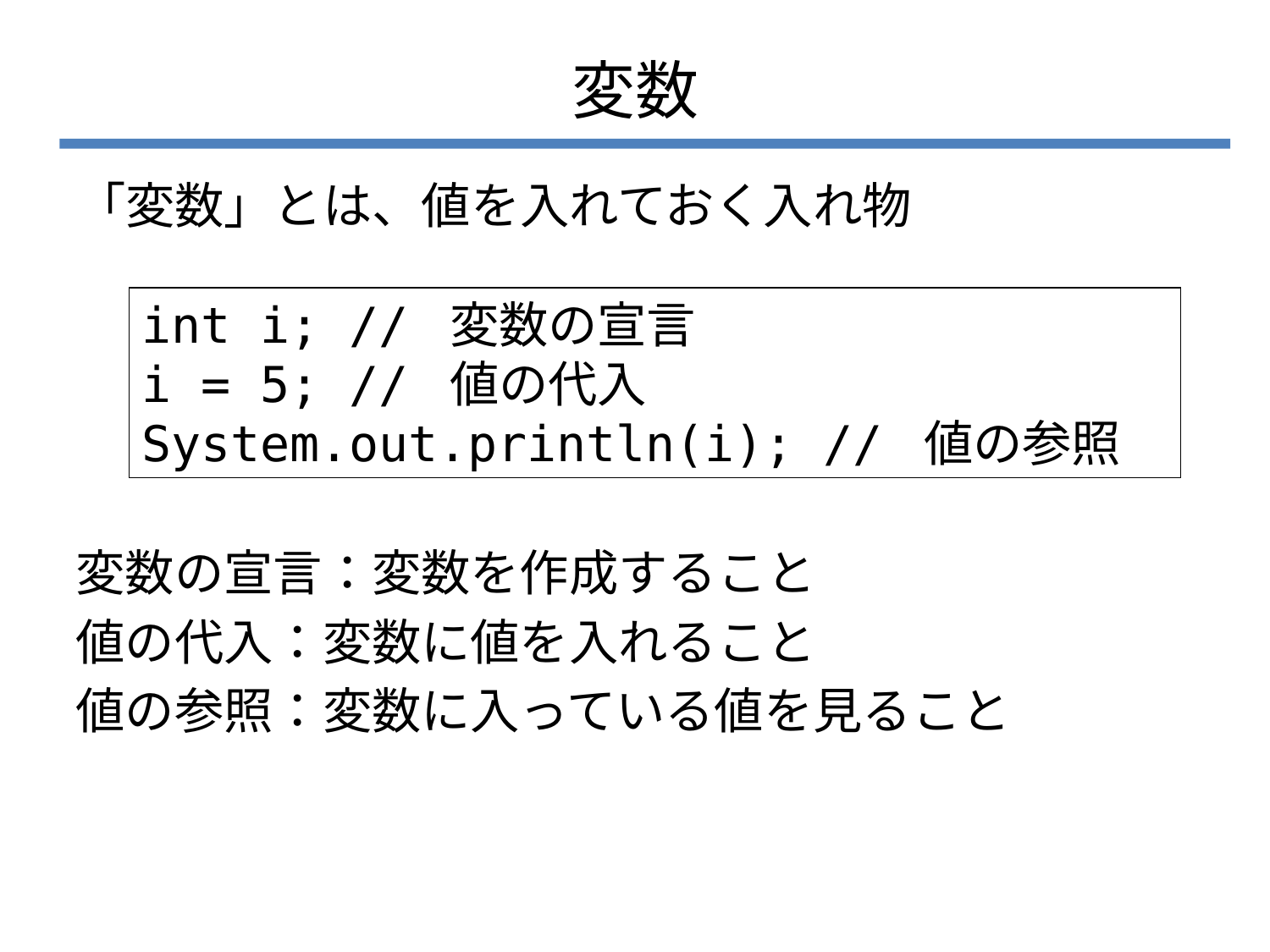

# 変数
「変数」とは、値を入れておく入れ物

int i; // 変数の宣言
i = 5; // 値の代入
System.out.println(i); // 値の参照
変数の宣言：変数を作成すること
値の代入：変数に値を入れること
値の参照：変数に入っている値を見ること